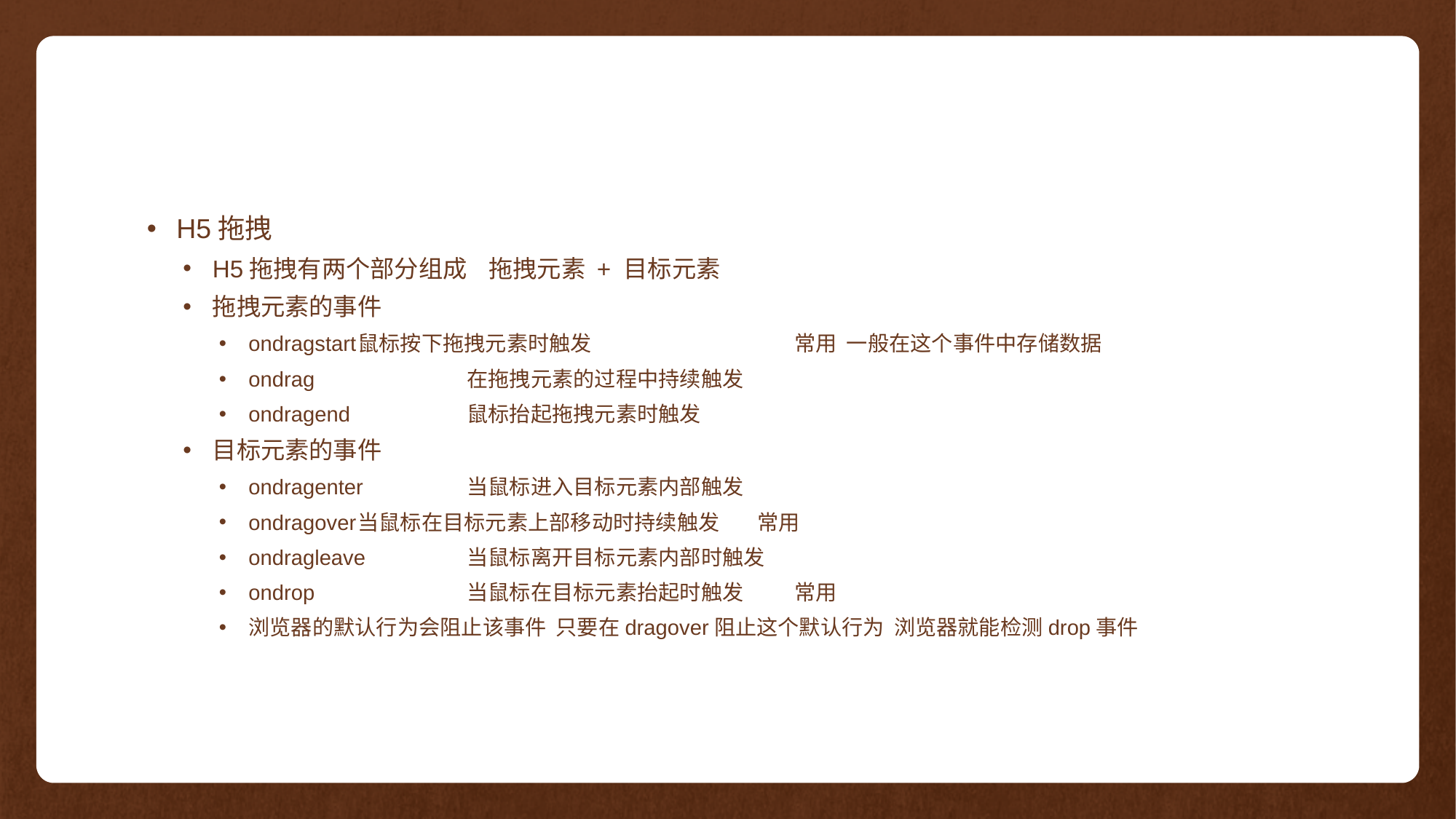

H5拖拽
H5拖拽有两个部分组成    拖拽元素 + 目标元素
拖拽元素的事件
ondragstart	鼠标按下拖拽元素时触发		常用  一般在这个事件中存储数据
ondrag		在拖拽元素的过程中持续触发
ondragend		鼠标抬起拖拽元素时触发
目标元素的事件
ondragenter	当鼠标进入目标元素内部触发
ondragover	当鼠标在目标元素上部移动时持续触发        常用
ondragleave	当鼠标离开目标元素内部时触发
ondrop		当鼠标在目标元素抬起时触发 	常用
浏览器的默认行为会阻止该事件  只要在dragover阻止这个默认行为  浏览器就能检测drop事件